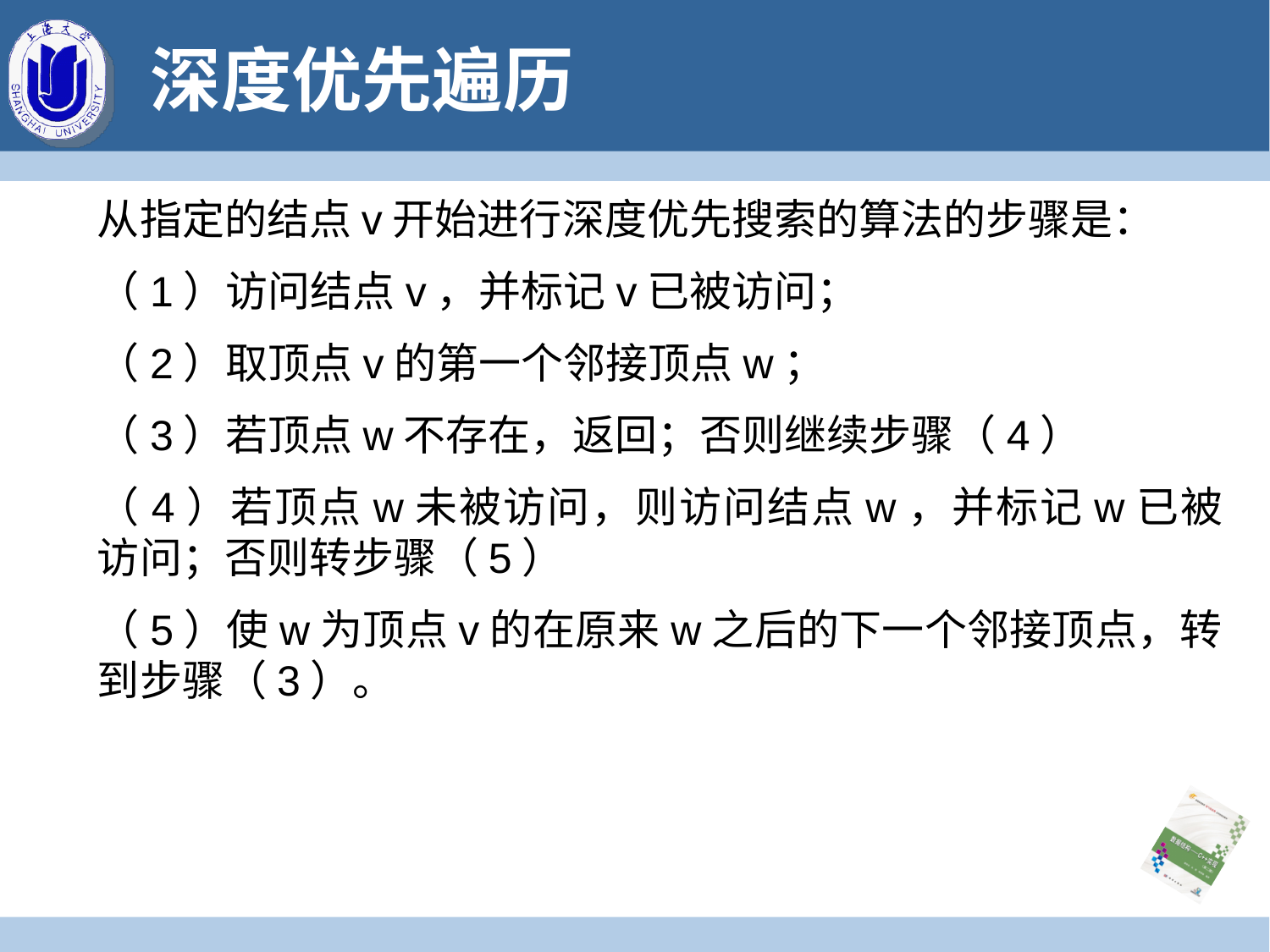

# 深度优先遍历
从指定的结点v开始进行深度优先搜索的算法的步骤是：
（1）访问结点v，并标记v已被访问；
（2）取顶点v的第一个邻接顶点w；
（3）若顶点w不存在，返回；否则继续步骤（4）
（4）若顶点w未被访问，则访问结点w，并标记w已被访问；否则转步骤（5）
（5）使w为顶点v的在原来w之后的下一个邻接顶点，转到步骤（3）。